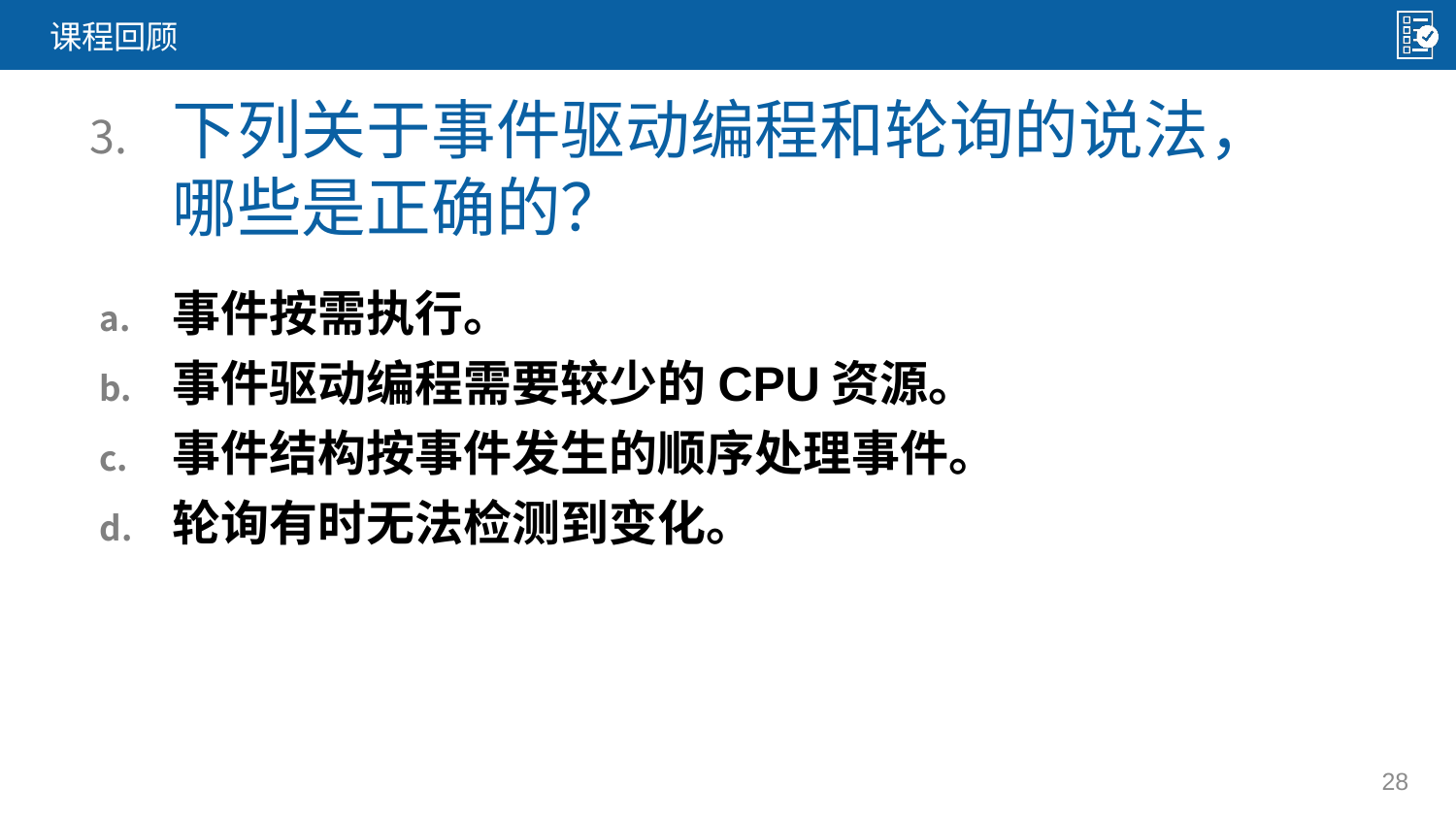

课程回顾
下列关于事件驱动编程和轮询的说法，哪些是正确的？
事件按需执行。
事件驱动编程需要较少的CPU资源。
事件结构按事件发生的顺序处理事件。
轮询有时无法检测到变化。

28